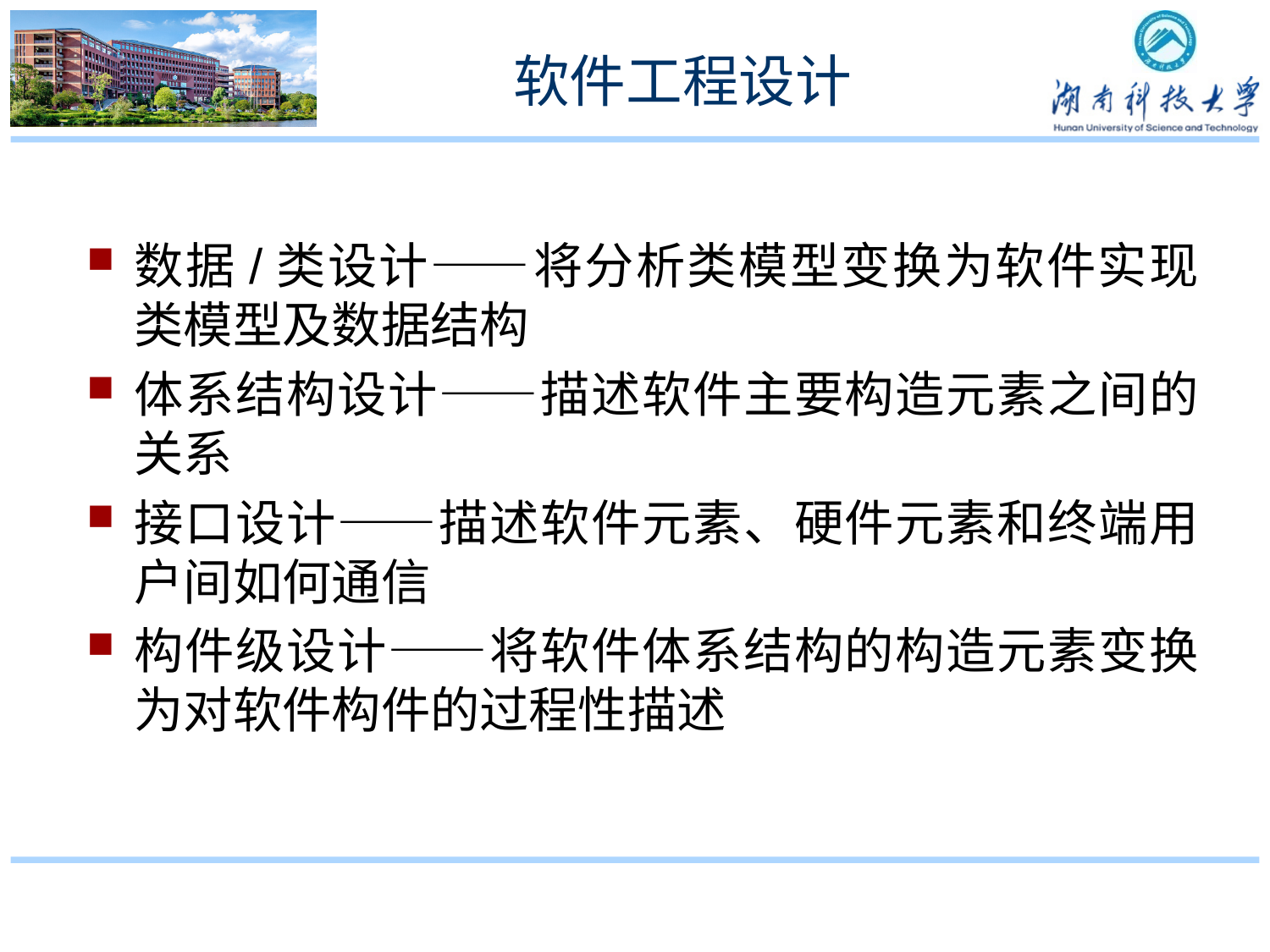

# 软件工程设计
数据/类设计——将分析类模型变换为软件实现类模型及数据结构
体系结构设计——描述软件主要构造元素之间的关系
接口设计——描述软件元素、硬件元素和终端用户间如何通信
构件级设计——将软件体系结构的构造元素变换为对软件构件的过程性描述
3